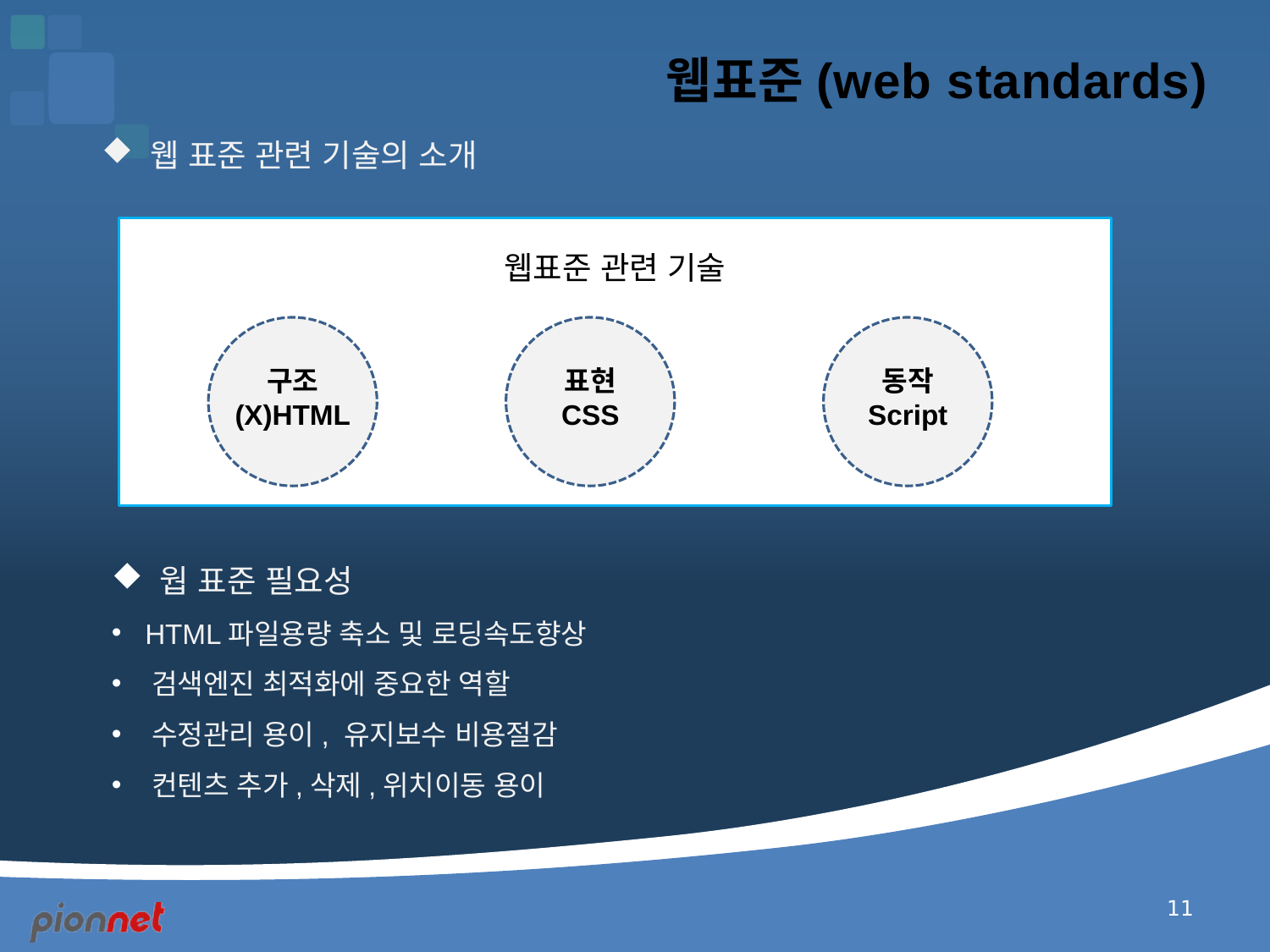

# 웹표준(web standards)
 웹 표준 관련 기술의 소개

웹표준 관련 기술

구조
(X)HTML

표현
CSS

동작
Script
 웝 표준 필요성
   HTML파일용량 축소 및 로딩속도향상
   검색엔진 최적화에 중요한 역할
   수정관리 용이, 유지보수 비용절감
   컨텐츠 추가,삭제,위치이동 용이
11